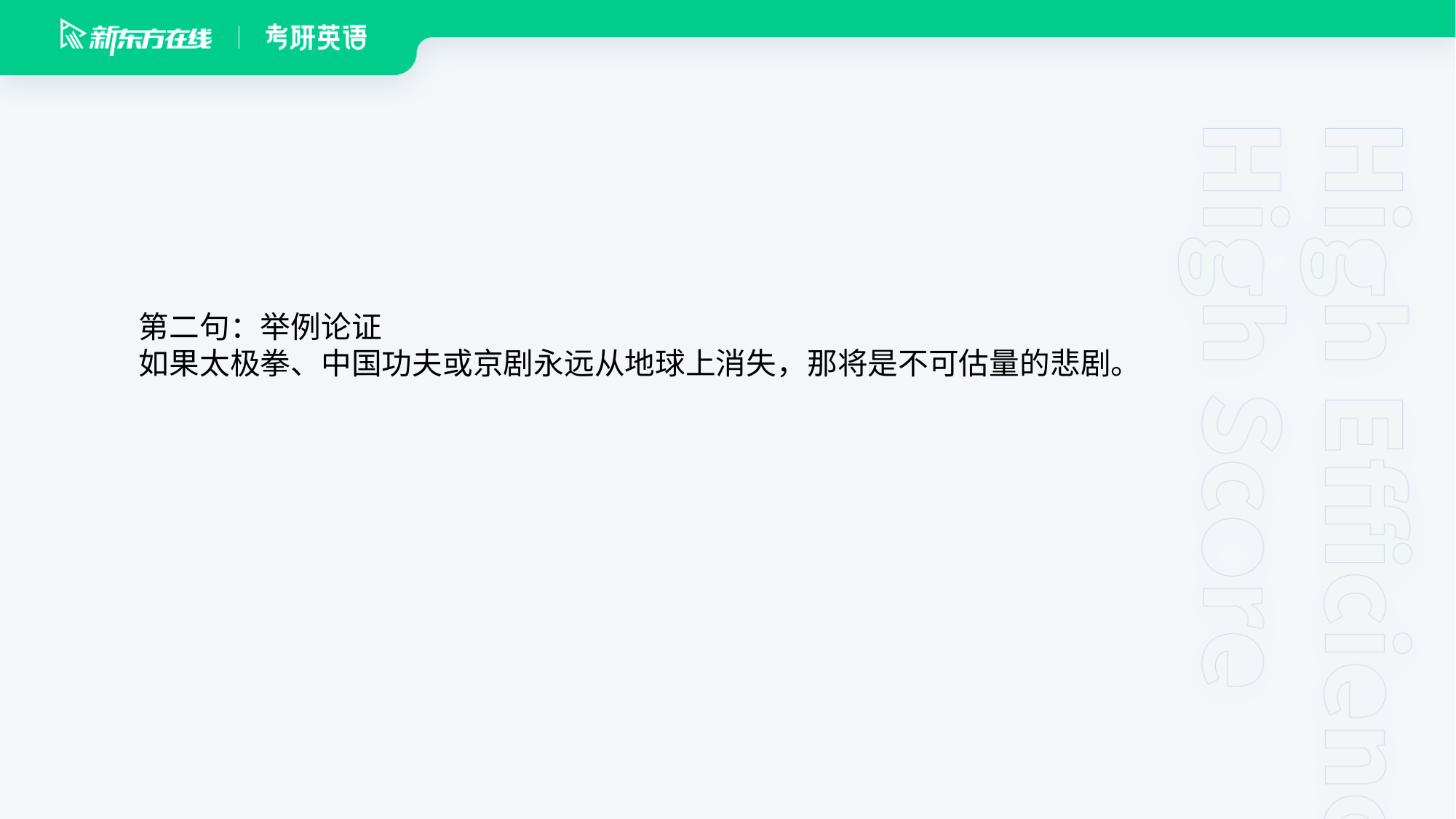

第二句：举例论证
如果太极拳、中国功夫或京剧永远从地球上消失，那将是不可估量的悲剧。